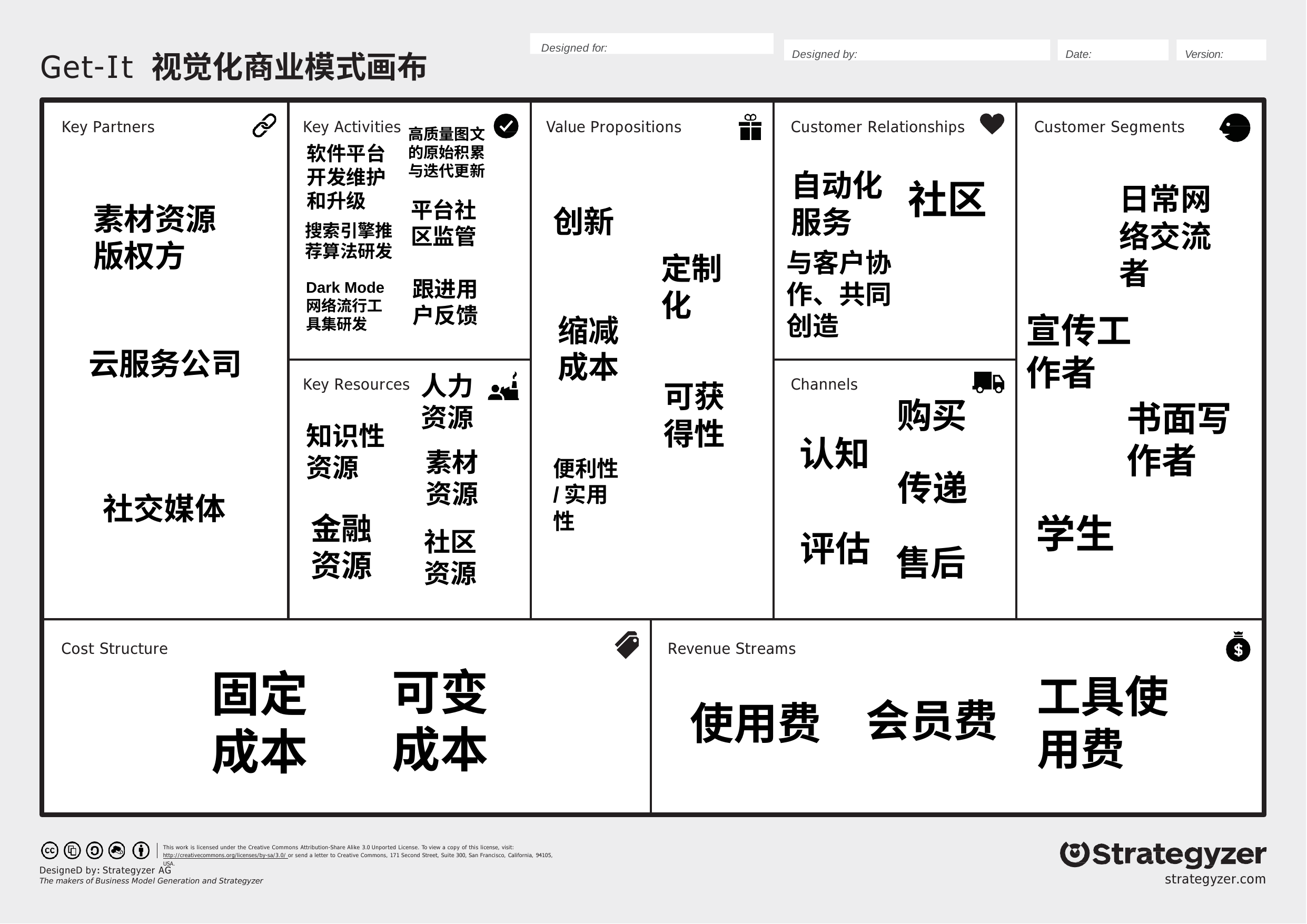

Designed for:
Designed by:
Date:
Version:
Get-It 视觉化商业模式画布

Key Partners
Key Activities
Value Propositions
Customer Relationships
Customer Segments
高质量图文的原始积累与迭代更新
软件平台开发维护和升级
自动化服务
社区
日常网络交流者
平台社区监管
素材资源版权方
创新
搜索引擎推荐算法研发
与客户协作、共同创造
定制化
跟进用户反馈
Dark Mode 网络流行工具集研发
宣传工作者
缩减成本
云服务公司
人力资源

Key Resources
可获得性
Channels
购买
书面写作者
知识性资源
认知
素材资源
便利性/实用性
传递
社交媒体
金融资源
学生
社区资源
评估
售后

Cost Structure
Revenue Streams

可变成本
固定成本
工具使用费
会员费
使用费
This work is licensed under the Creative Commons Attribution-Share Alike 3.0 Unported License. To view a copy of this license, visit:  http://creativecommons.org/licenses/by-sa/3.0/ or send a letter to Creative Commons, 171 Second Street, Suite 300, San Francisco, California, 94105, USA.

DesigneD by: Strategyzer AG
The makers of Business Model Generation and Strategyzer
strategyzer.com